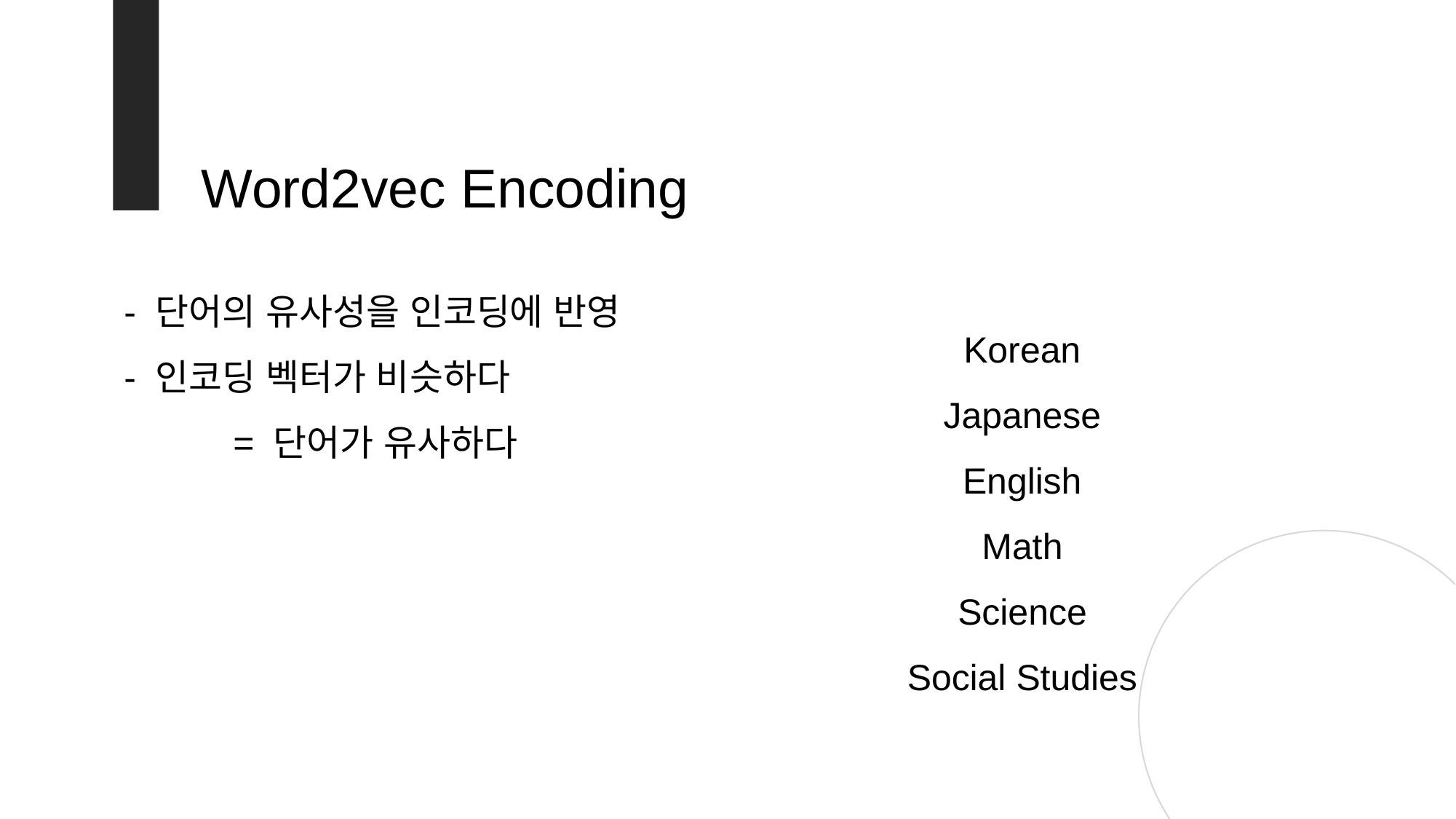

Word2vec Encoding
- 단어의 유사성을 인코딩에 반영
- 인코딩 벡터가 비슷하다
	= 단어가 유사하다
Korean
Japanese
English
Math
Science
Social Studies